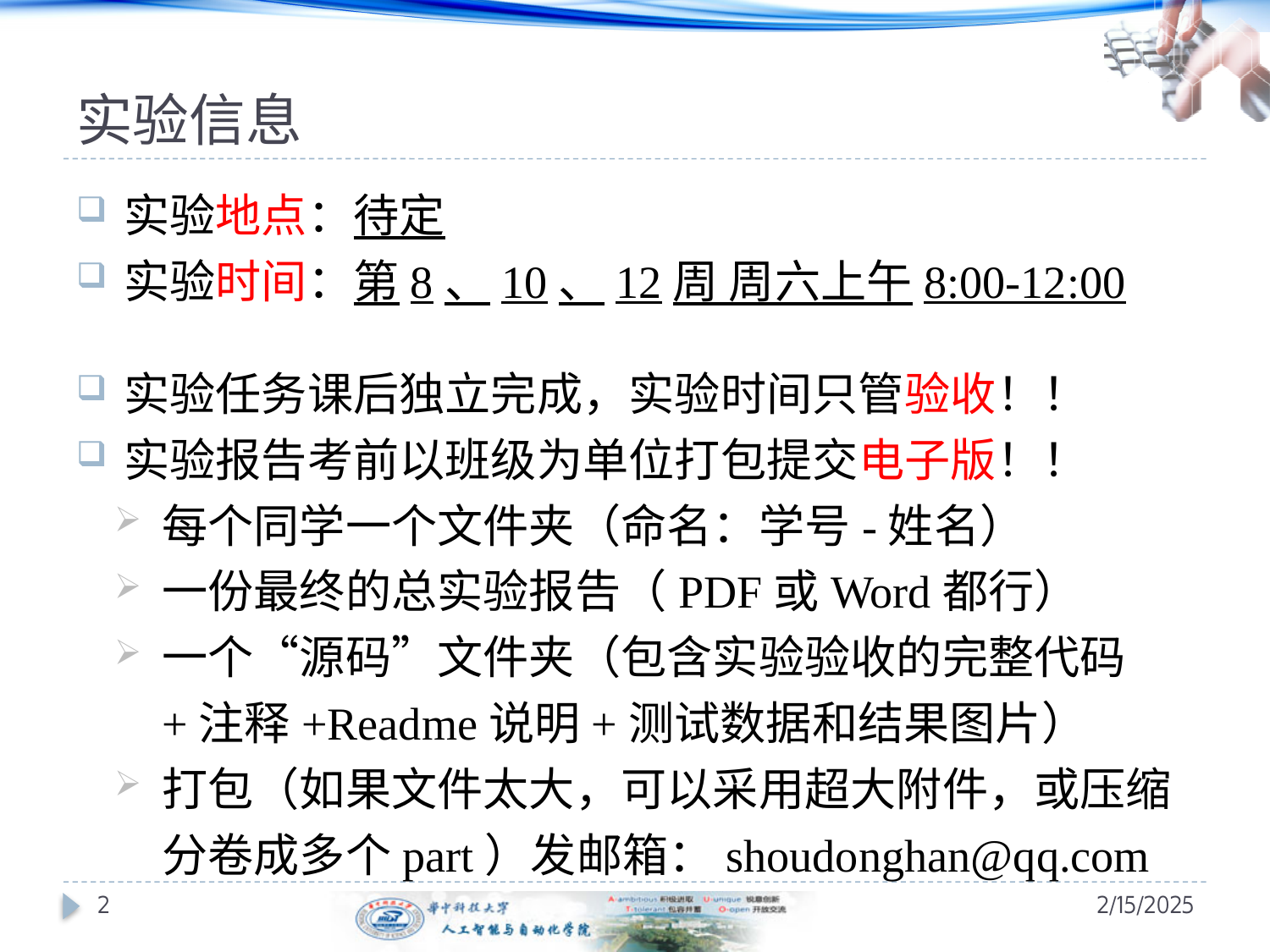

# 实验信息
实验地点：待定
实验时间：第8、10、12周 周六上午8:00-12:00

实验任务课后独立完成，实验时间只管验收！！
实验报告考前以班级为单位打包提交电子版！！
每个同学一个文件夹（命名：学号-姓名）
一份最终的总实验报告（PDF或Word都行）
一个“源码”文件夹（包含实验验收的完整代码+注释+Readme说明+测试数据和结果图片）
打包（如果文件太大，可以采用超大附件，或压缩分卷成多个part）发邮箱：shoudonghan@qq.com
2
2/15/2025